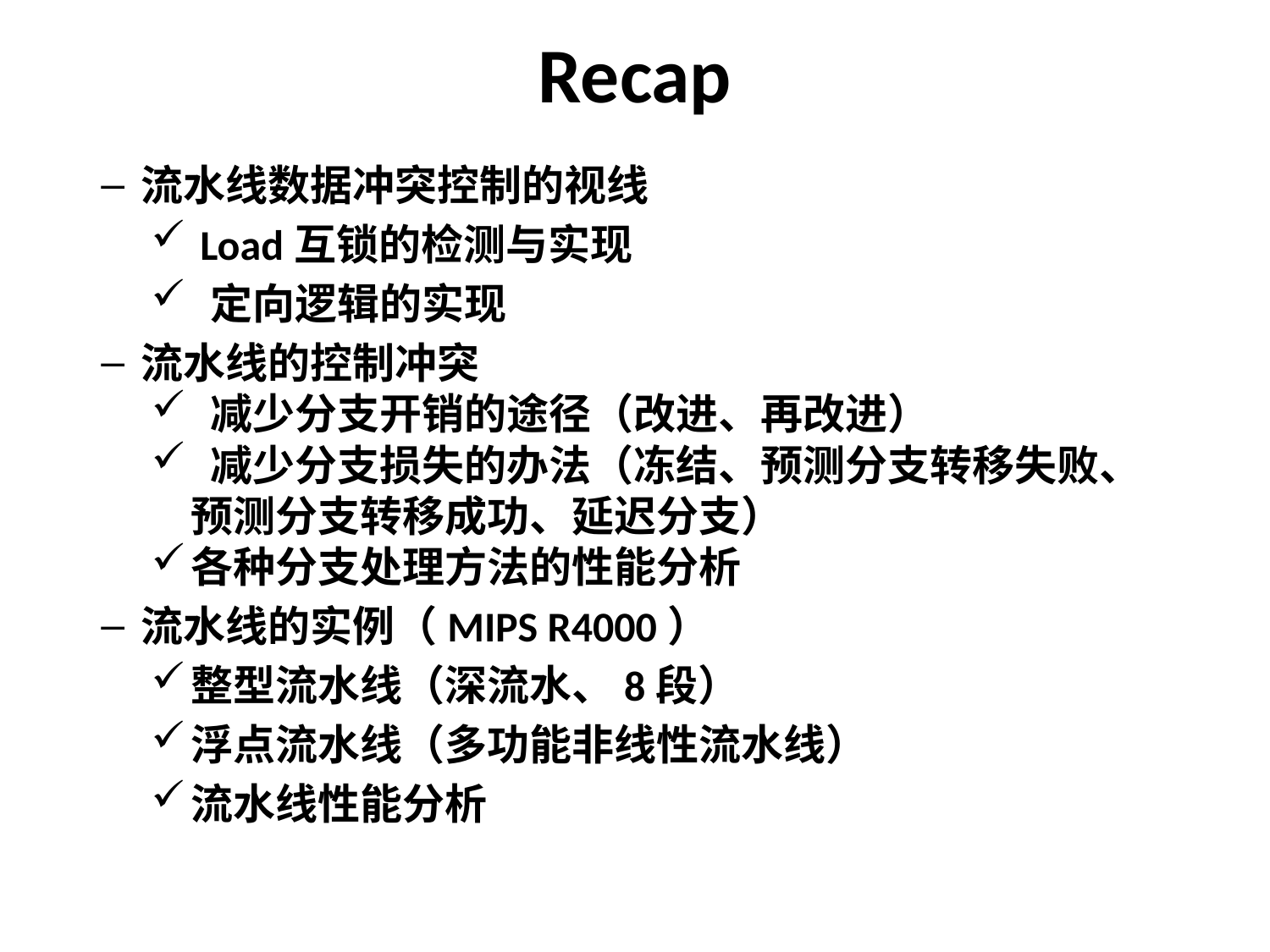

# Recap
流水线数据冲突控制的视线
 Load互锁的检测与实现
 定向逻辑的实现
流水线的控制冲突
 减少分支开销的途径（改进、再改进）
 减少分支损失的办法（冻结、预测分支转移失败、预测分支转移成功、延迟分支）
各种分支处理方法的性能分析
流水线的实例（MIPS R4000）
整型流水线（深流水、8段）
浮点流水线（多功能非线性流水线）
流水线性能分析